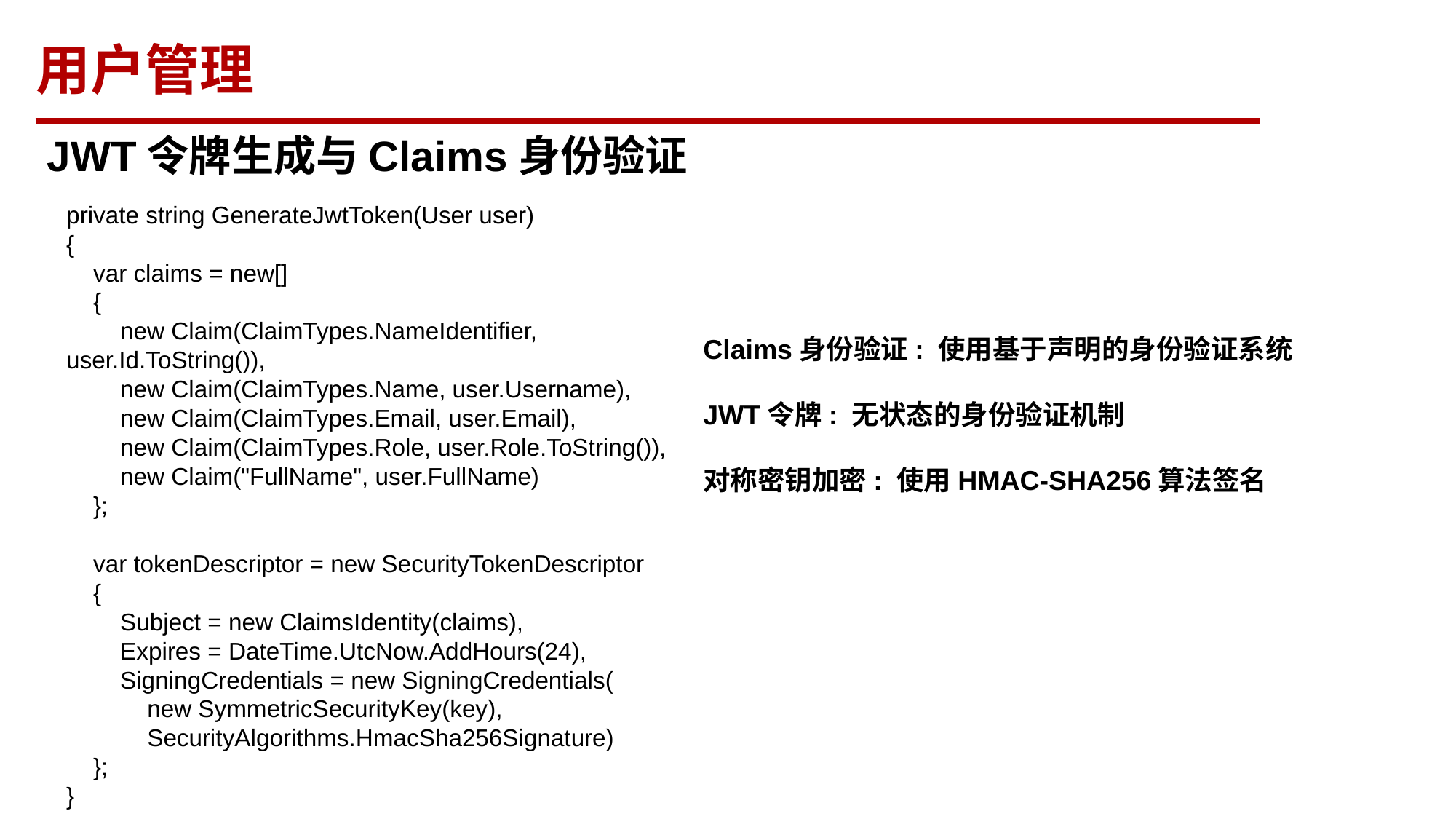

用户管理
T

JWT令牌生成与Claims身份验证
private string GenerateJwtToken(User user)
{
    var claims = new[]
    {
        new Claim(ClaimTypes.NameIdentifier, user.Id.ToString()),
        new Claim(ClaimTypes.Name, user.Username),
        new Claim(ClaimTypes.Email, user.Email),
        new Claim(ClaimTypes.Role, user.Role.ToString()),
        new Claim("FullName", user.FullName)
    };

    var tokenDescriptor = new SecurityTokenDescriptor
    {
        Subject = new ClaimsIdentity(claims),
        Expires = DateTime.UtcNow.AddHours(24),
        SigningCredentials = new SigningCredentials(
            new SymmetricSecurityKey(key),
            SecurityAlgorithms.HmacSha256Signature)
    };
}
Claims身份验证: 使用基于声明的身份验证系统

JWT令牌: 无状态的身份验证机制

对称密钥加密: 使用HMAC-SHA256算法签名